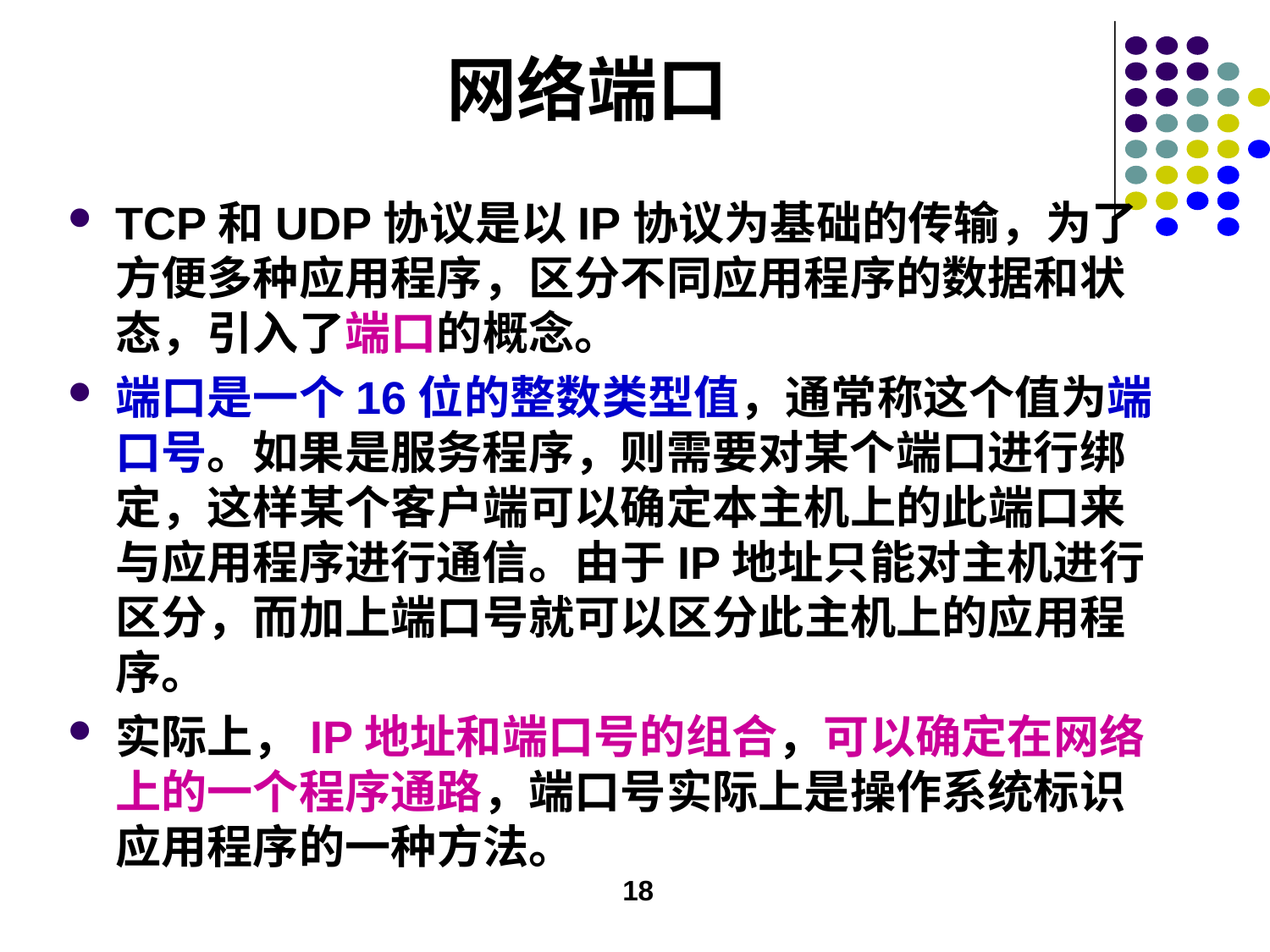

# 网络端口
TCP和UDP协议是以IP协议为基础的传输，为了方便多种应用程序，区分不同应用程序的数据和状态，引入了端口的概念。
端口是一个16位的整数类型值，通常称这个值为端口号。如果是服务程序，则需要对某个端口进行绑定，这样某个客户端可以确定本主机上的此端口来与应用程序进行通信。由于IP地址只能对主机进行区分，而加上端口号就可以区分此主机上的应用程序。
实际上，IP地址和端口号的组合，可以确定在网络上的一个程序通路，端口号实际上是操作系统标识应用程序的一种方法。
18